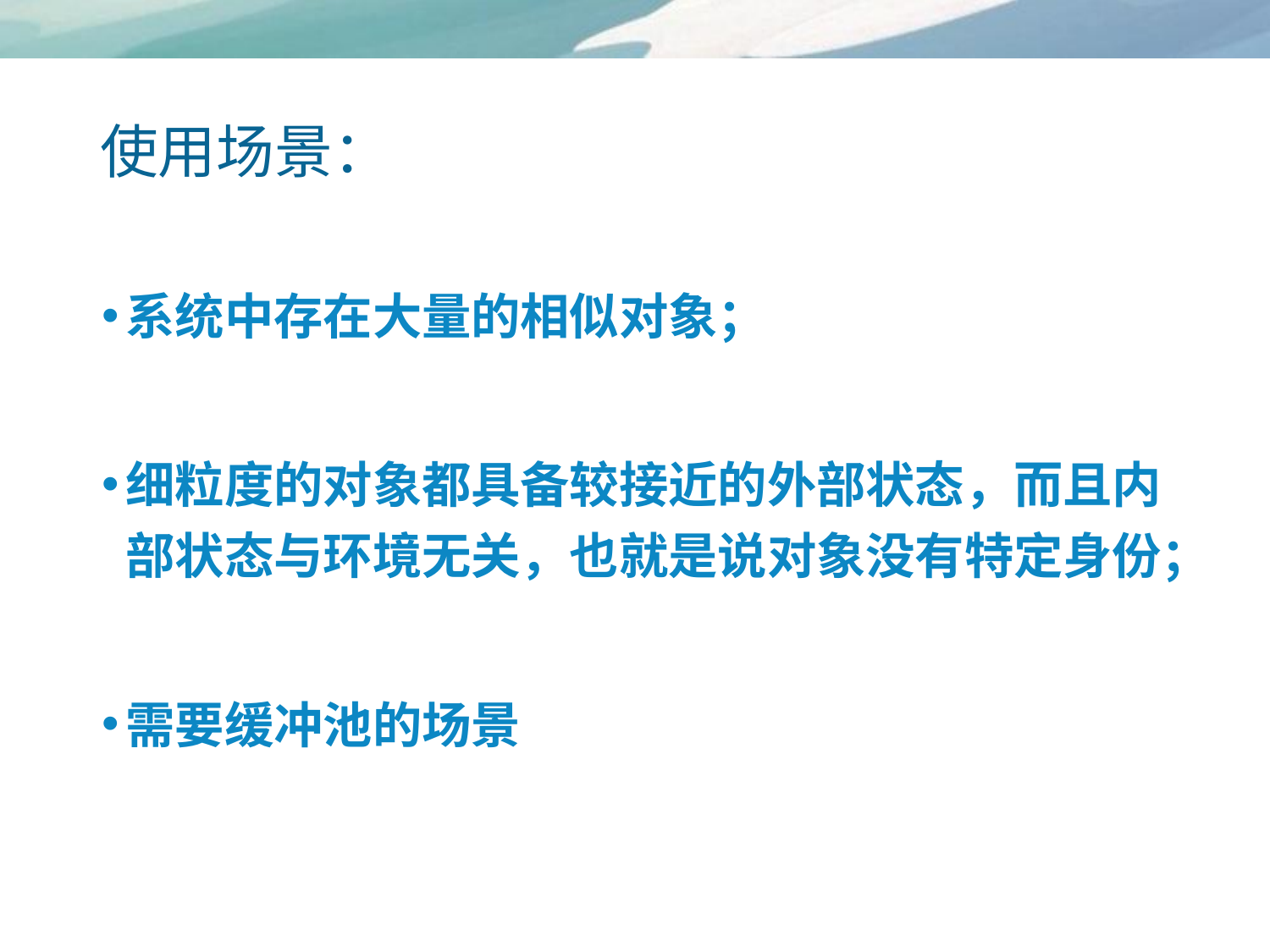

# 使用场景：

系统中存在大量的相似对象；

细粒度的对象都具备较接近的外部状态，而且内部状态与环境无关，也就是说对象没有特定身份；

需要缓冲池的场景